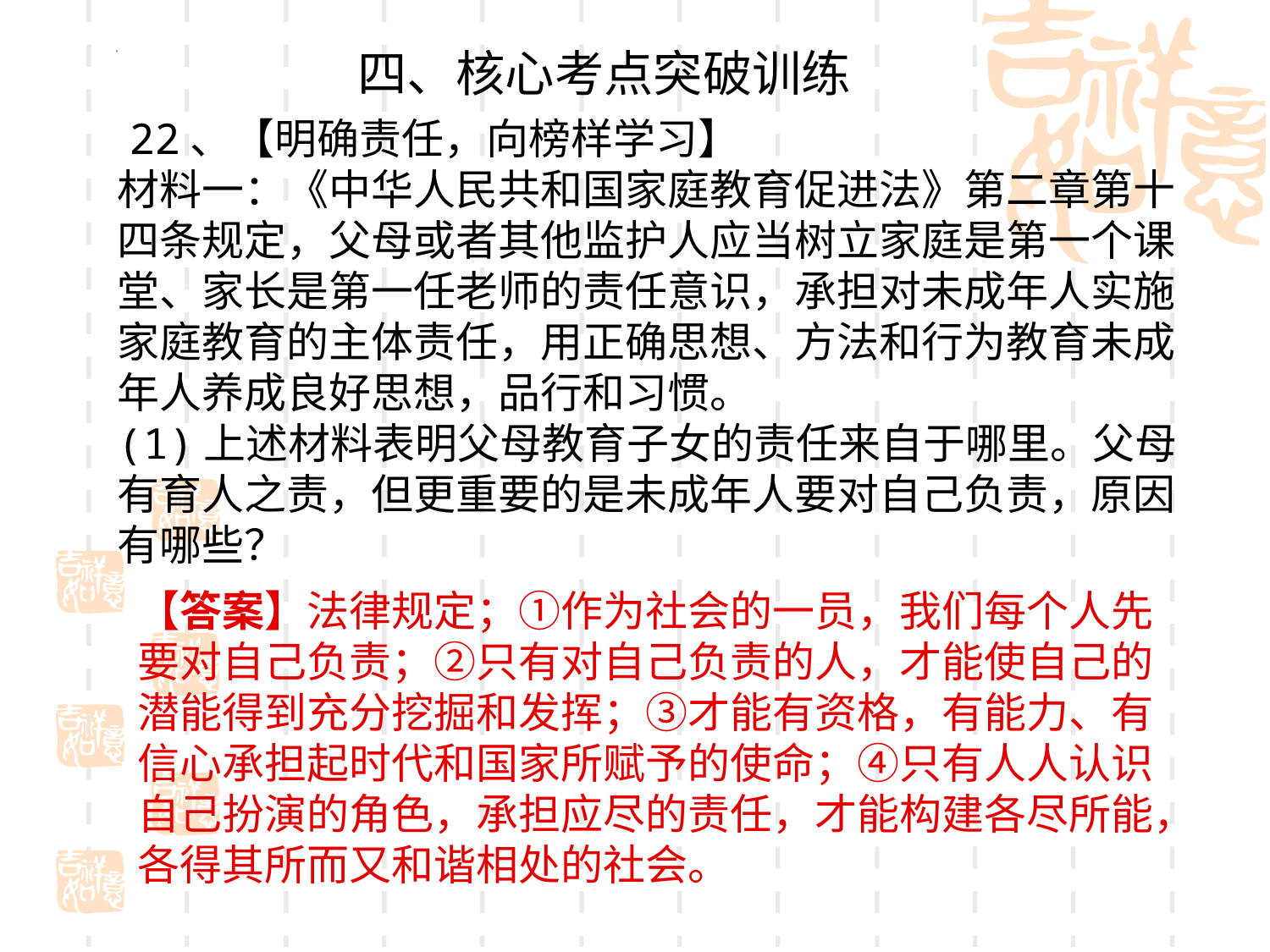

四、核心考点突破训练
 22、【明确责任，向榜样学习】
材料一：《中华人民共和国家庭教育促进法》第二章第十四条规定，父母或者其他监护人应当树立家庭是第一个课堂、家长是第一任老师的责任意识，承担对未成年人实施家庭教育的主体责任，用正确思想、方法和行为教育未成年人养成良好思想，品行和习惯。
(1)上述材料表明父母教育子女的责任来自于哪里。父母有育人之责，但更重要的是未成年人要对自己负责，原因有哪些？
【答案】法律规定；①作为社会的一员，我们每个人先要对自己负责；②只有对自己负责的人，才能使自己的潜能得到充分挖掘和发挥；③才能有资格，有能力、有信心承担起时代和国家所赋予的使命；④只有人人认识自己扮演的角色，承担应尽的责任，才能构建各尽所能，各得其所而又和谐相处的社会。